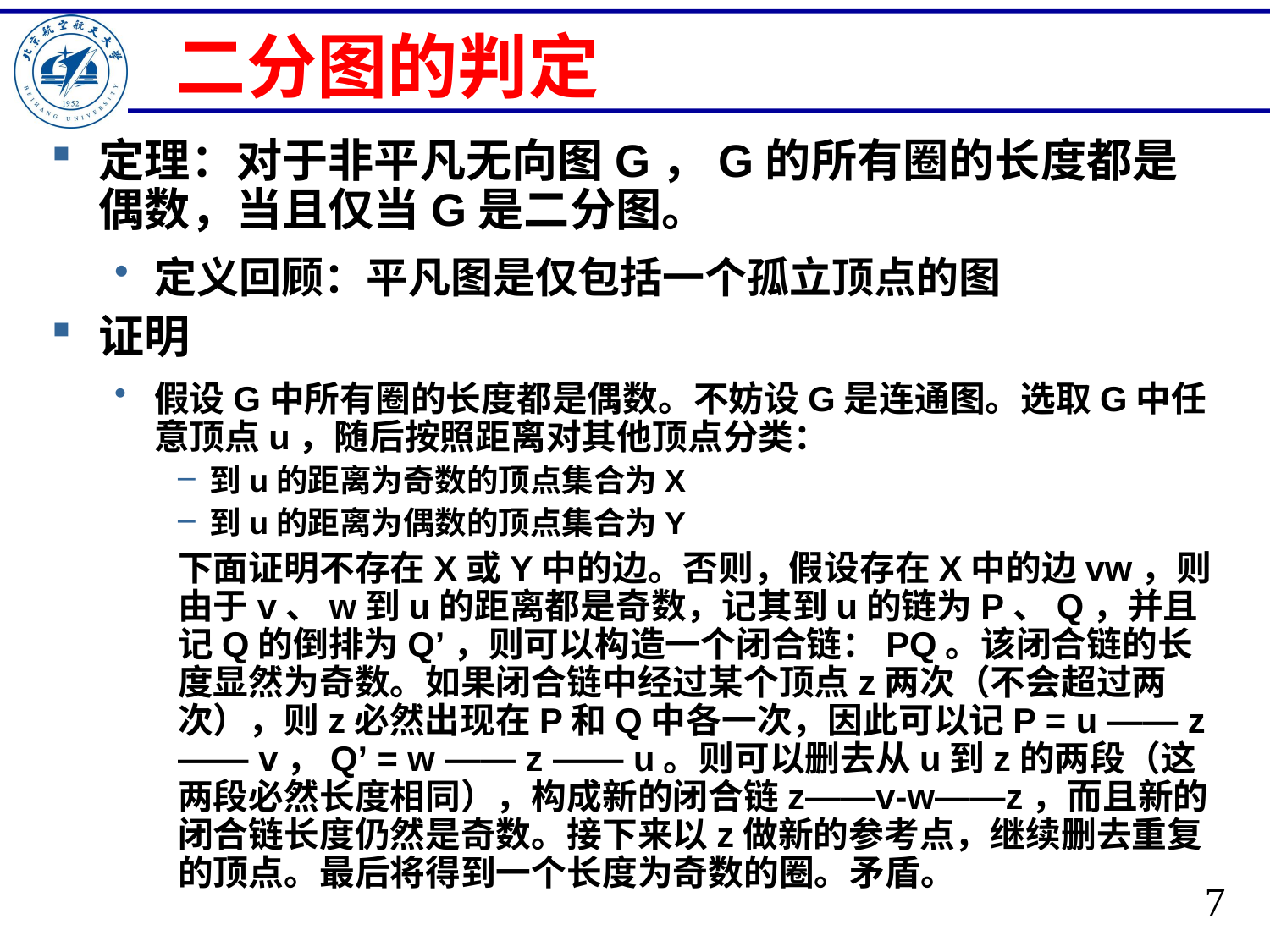

# 二分图的判定
定理：对于非平凡无向图G，G的所有圈的长度都是偶数，当且仅当G是二分图。
定义回顾：平凡图是仅包括一个孤立顶点的图
证明
假设G中所有圈的长度都是偶数。不妨设G是连通图。选取G中任意顶点u，随后按照距离对其他顶点分类：
到u的距离为奇数的顶点集合为X
到u的距离为偶数的顶点集合为Y
下面证明不存在X或Y中的边。否则，假设存在X中的边vw，则由于v、w到u的距离都是奇数，记其到u的链为P、Q，并且记Q的倒排为Q’，则可以构造一个闭合链：PQ。该闭合链的长度显然为奇数。如果闭合链中经过某个顶点z两次（不会超过两次），则z必然出现在P和Q中各一次，因此可以记P = u —— z —— v，Q’ = w —— z —— u。则可以删去从u到z的两段（这两段必然长度相同），构成新的闭合链z——v-w——z，而且新的闭合链长度仍然是奇数。接下来以z做新的参考点，继续删去重复的顶点。最后将得到一个长度为奇数的圈。矛盾。